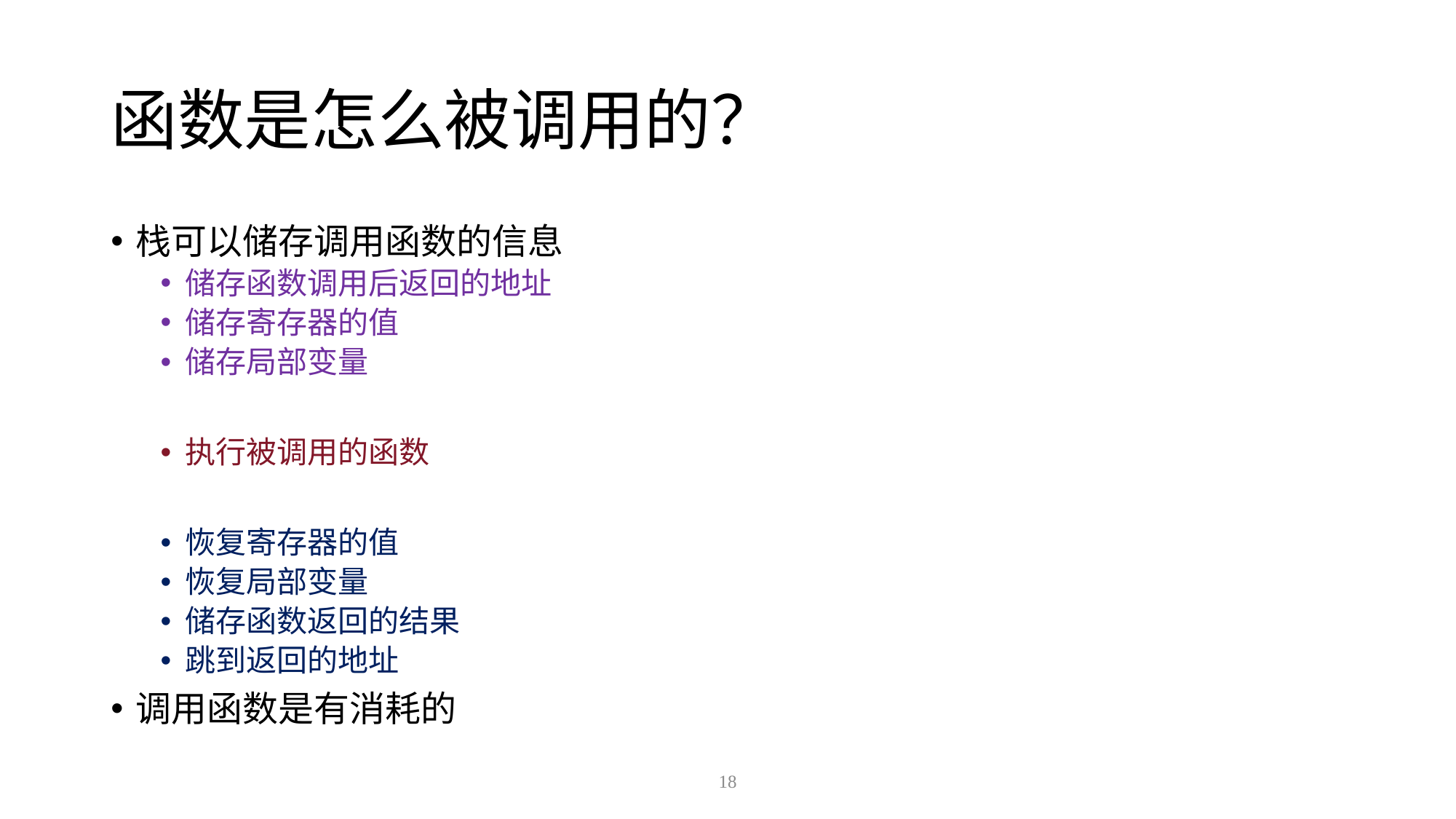

# 函数是怎么被调用的？
栈可以储存调用函数的信息
储存函数调用后返回的地址
储存寄存器的值
储存局部变量

执行被调用的函数

恢复寄存器的值
恢复局部变量
储存函数返回的结果
跳到返回的地址
调用函数是有消耗的
18